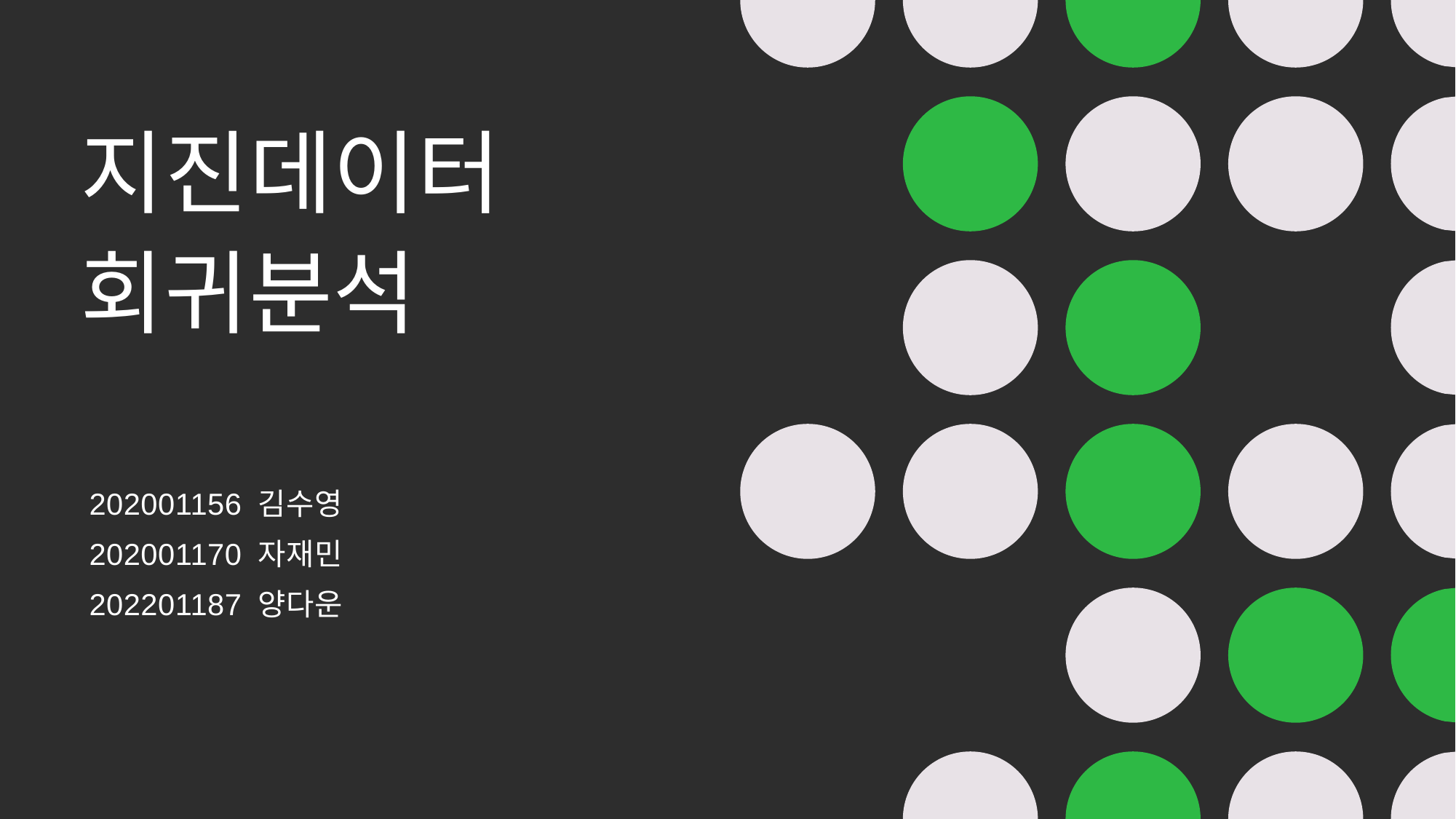

# 지진데이터 회귀분석
 202001156 김수영
 202001170 자재민
 202201187 양다운